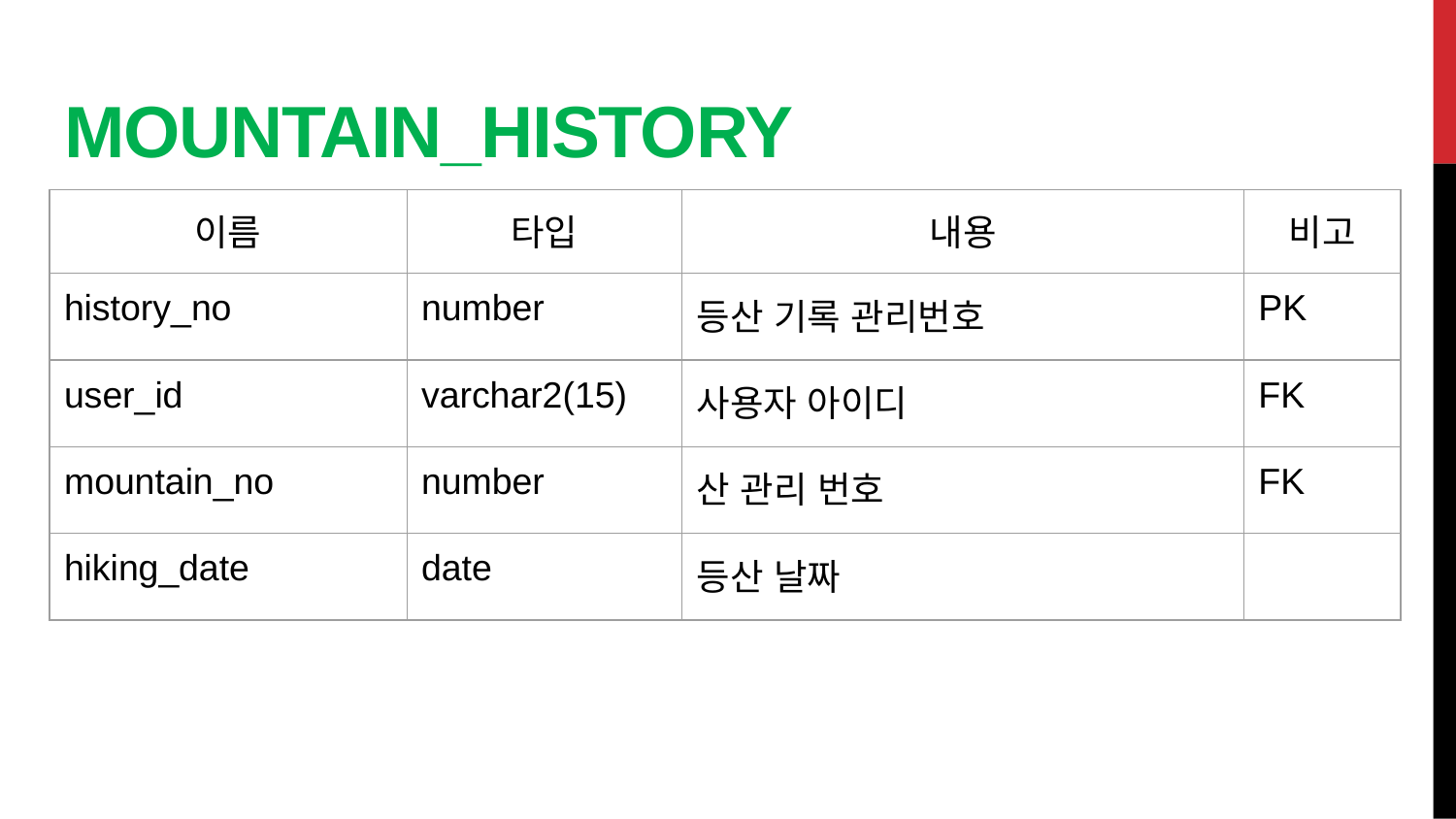

# Mountain_history
| 이름 | 타입 | 내용 | 비고 |
| --- | --- | --- | --- |
| history\_no | number | 등산 기록 관리번호 | PK |
| user\_id | varchar2(15) | 사용자 아이디 | FK |
| mountain\_no | number | 산 관리 번호 | FK |
| hiking\_date | date | 등산 날짜 |  |